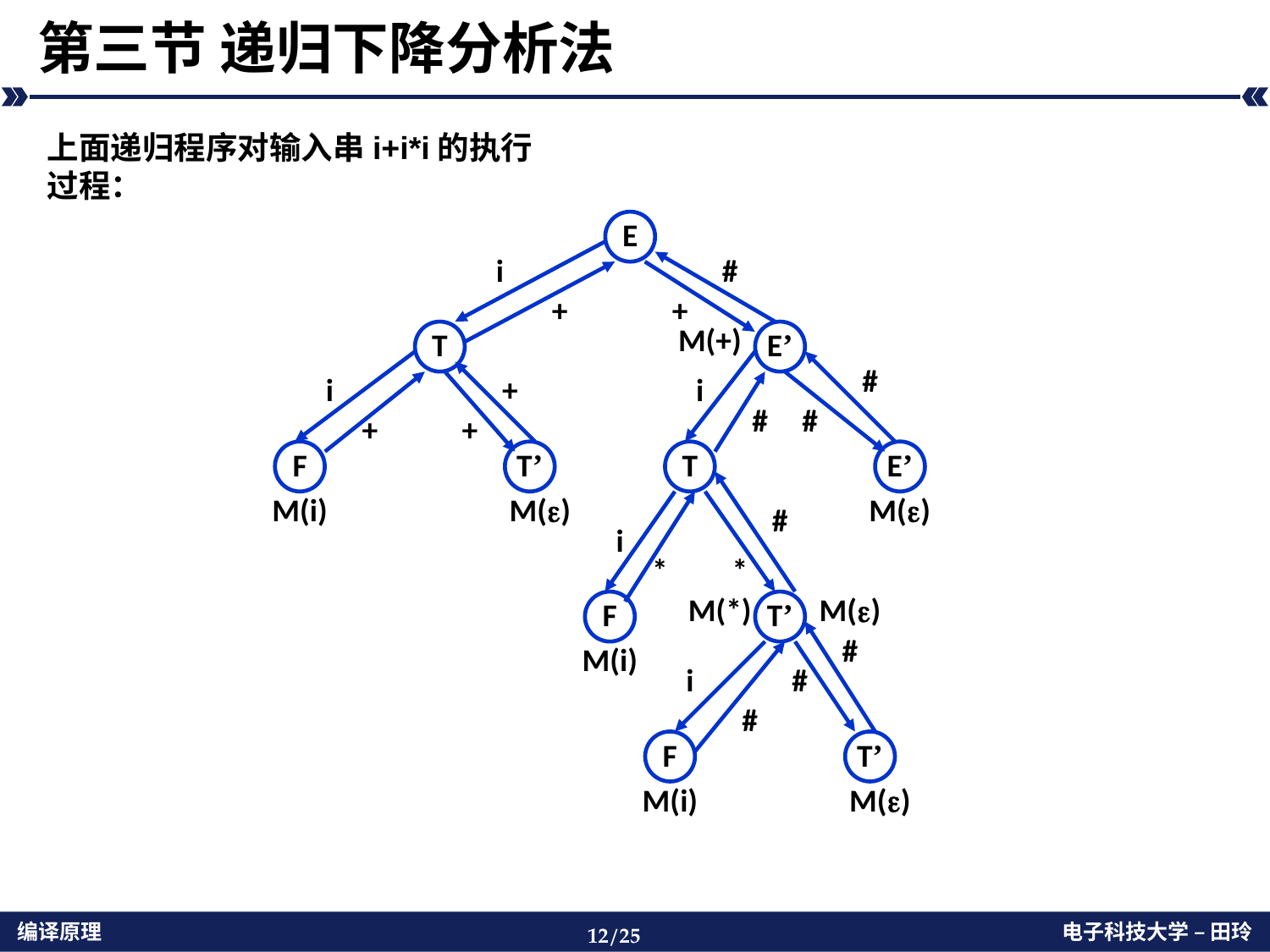

# 第三节 递归下降分析法
上面递归程序对输入串i+i*i的执行过程：
E

i

#

+

+
T
E’
M(+)

i

i

#

+

+

+

#

#
F
M(i)
T’
M(ε)
T
E’
M(ε)

#

i

*

*
F
M(i)
M(*)
T’
M(ε)

#

i

#

#
F
M(i)
T’
M(ε)